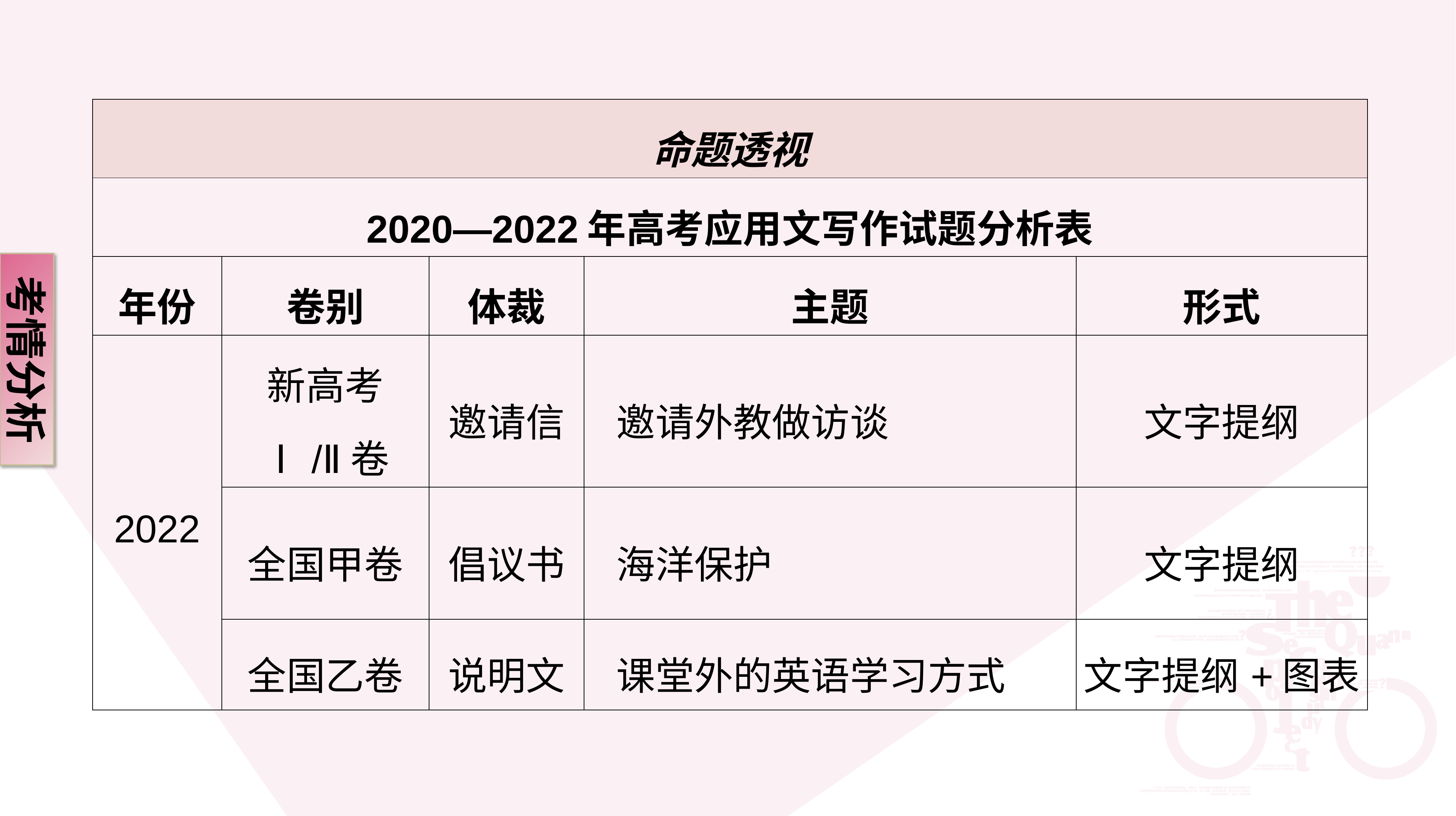

| 命题透视 |  |  |  |  |
| --- | --- | --- | --- | --- |
| 2020—2022年高考应用文写作试题分析表 |  |  |  |  |
| 年份 | 卷别 | 体裁 | 主题 | 形式 |
| 2022 | 新高考Ⅰ/Ⅱ卷 | 邀请信 | 邀请外教做访谈 | 文字提纲 |
|  | 全国甲卷 | 倡议书 | 海洋保护 | 文字提纲 |
|  | 全国乙卷 | 说明文 | 课堂外的英语学习方式 | 文字提纲+图表 |
考情分析